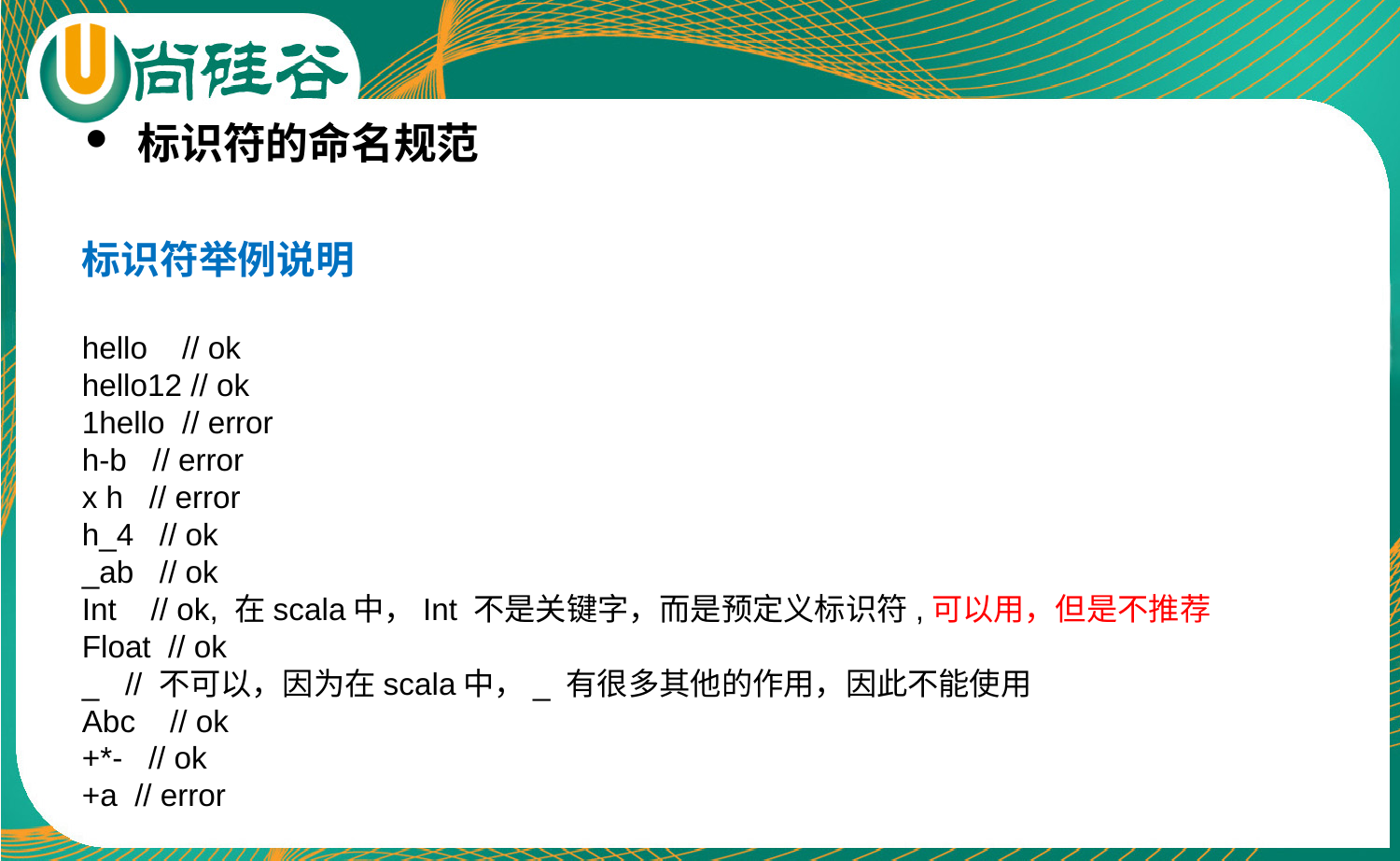

标识符的命名规范

标识符举例说明

hello    // ok
hello12 // ok
1hello  // error
h-b   // error
x h   // error
h_4   // ok
_ab   // ok
Int    // ok, 在scala中，Int 不是关键字，而是预定义标识符,可以用，但是不推荐
Float  // ok
_   // 不可以，因为在scala中，_ 有很多其他的作用，因此不能使用
Abc    // ok
+*-   // ok
+a  // error